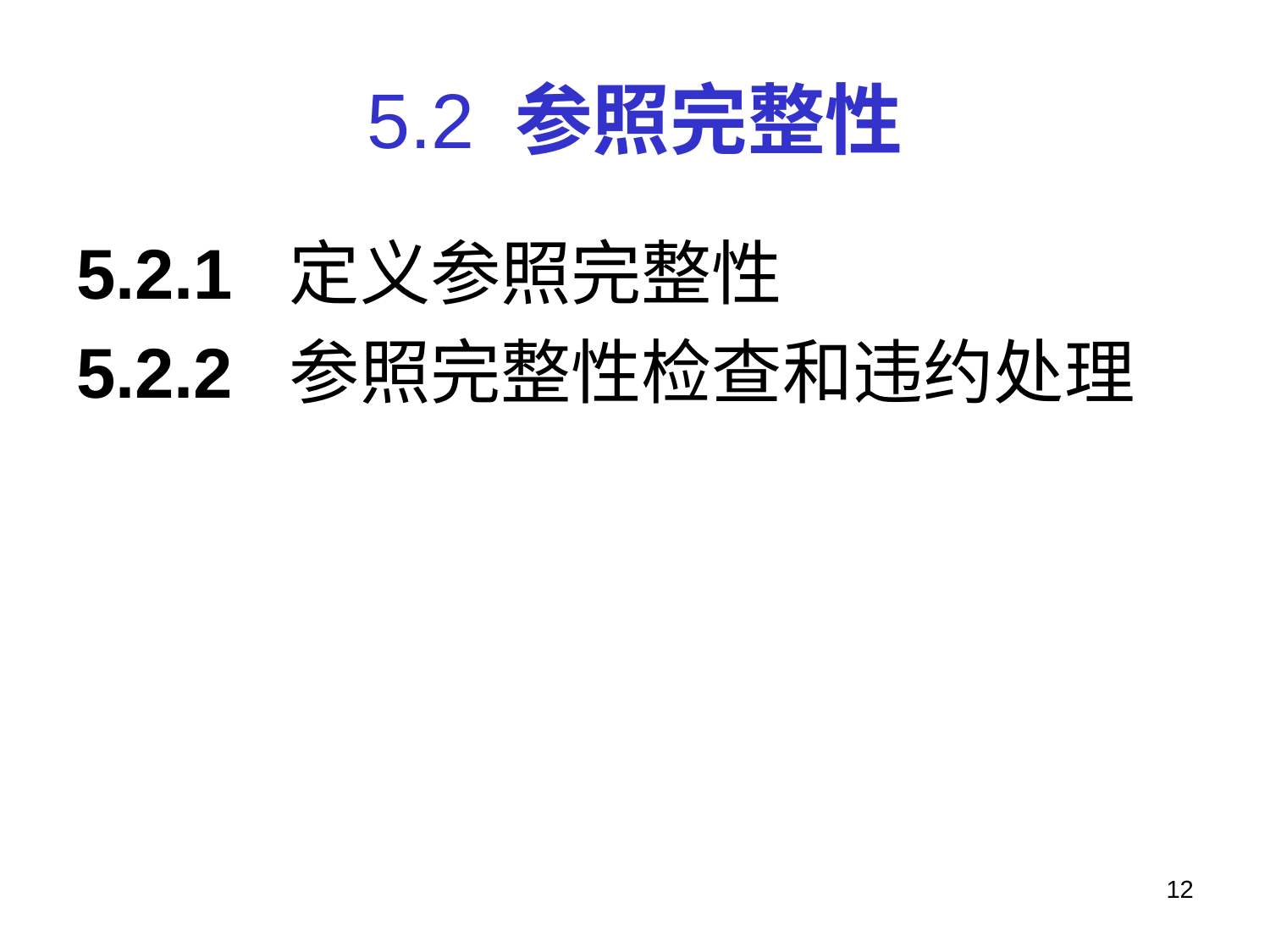

# 5.2 参照完整性
5.2.1  定义参照完整性
5.2.2  参照完整性检查和违约处理

12